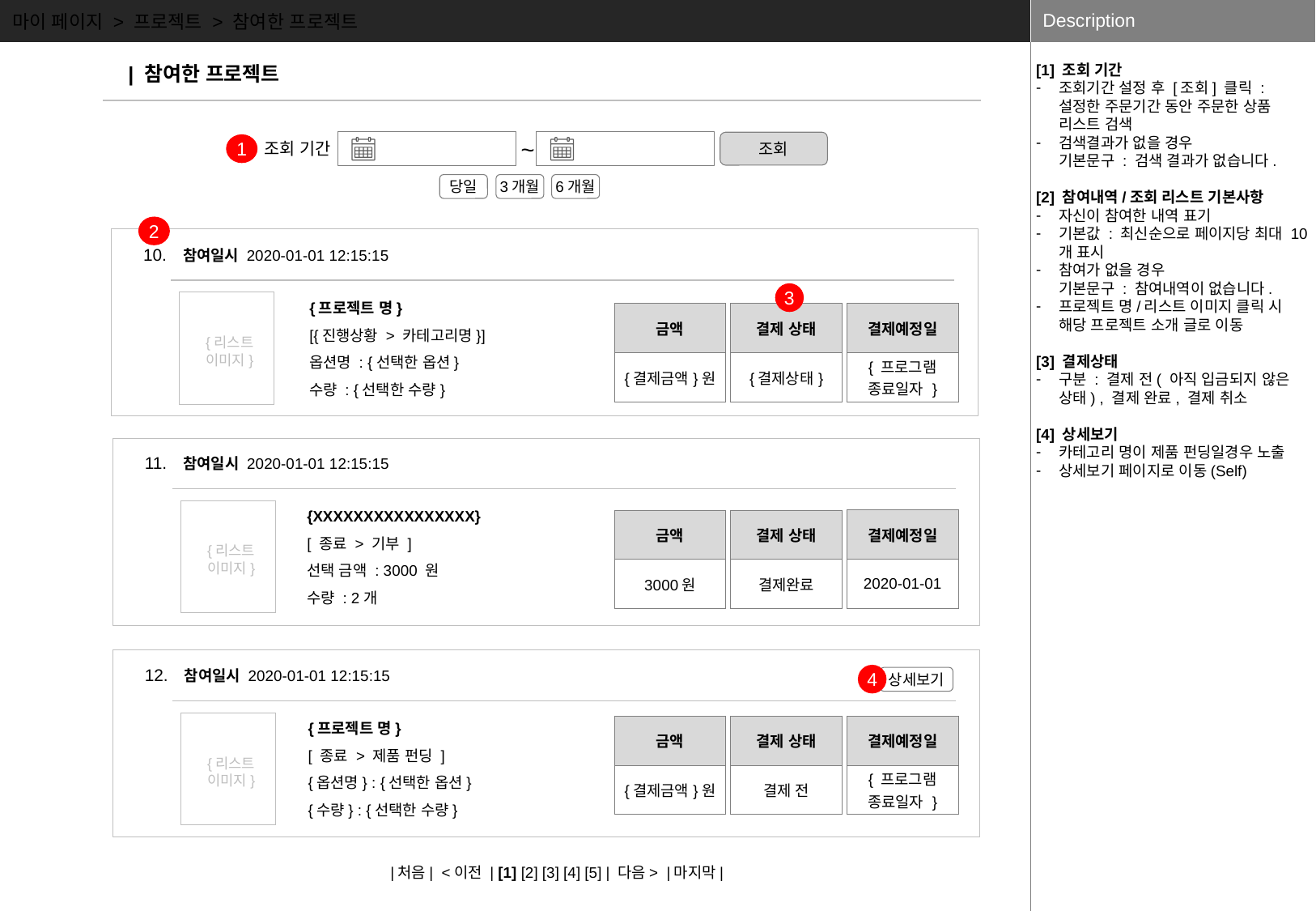

마이 페이지 > 프로젝트 > 참여한 프로젝트

[1] 조회 기간
조회기간 설정 후 [조회] 클릭 : 설정한 주문기간 동안 주문한 상품 리스트 검색
검색결과가 없을 경우                  기본문구 : 검색 결과가 없습니다.

[2] 참여내역/조회 리스트 기본사항
자신이 참여한 내역 표기
기본값 : 최신순으로 페이지당 최대 10개 표시
참여가 없을 경우                       기본문구 : 참여내역이 없습니다.
프로젝트 명/리스트 이미지 클릭 시 해당 프로젝트 소개 글로 이동

[3] 결제상태
구분 : 결제 전( 아직 입금되지 않은 상태) , 결제 완료, 결제 취소

[4] 상세보기
카테고리 명이 제품 펀딩일경우 노출
상세보기 페이지로 이동(Self)
 | 참여한 프로젝트
~

조회
조회 기간
1

당일
3개월
6개월
2

10.   참여일시 2020-01-01 12:15:15
{프로젝트 명}
[{진행상황 > 카테고리명}]
옵션명 : {선택한 옵션}
수량 : {선택한 수량}
3
|  |
| --- |
| 결제예정일 |
| --- |
| { 프로그램 종료일자 } |
| 금액 |
| --- |
| {결제금액}원 |
| 결제 상태 |
| --- |
| {결제상태} |
{리스트
이미지}

11.   참여일시 2020-01-01 12:15:15
{XXXXXXXXXXXXXXXX}
[ 종료 > 기부 ]
선택 금액 : 3000 원
수량 : 2개
|  |
| --- |
| 결제예정일 |
| --- |
| 2020-01-01 |
| 금액 |
| --- |
| 3000원 |
| 결제 상태 |
| --- |
| 결제완료 |
{리스트
이미지}

12.   참여일시 2020-01-01 12:15:15
4
상세보기
{프로젝트 명}
[ 종료 > 제품 펀딩 ]
{옵션명} : {선택한 옵션}
{수량} : {선택한 수량}
|  |
| --- |
| 결제예정일 |
| --- |
| { 프로그램 종료일자 } |
| 금액 |
| --- |
| {결제금액}원 |
| 결제 상태 |
| --- |
| 결제 전 |
{리스트
이미지}
|처음|  <이전 | [1] [2] [3] [4] [5] | 다음>  |마지막|